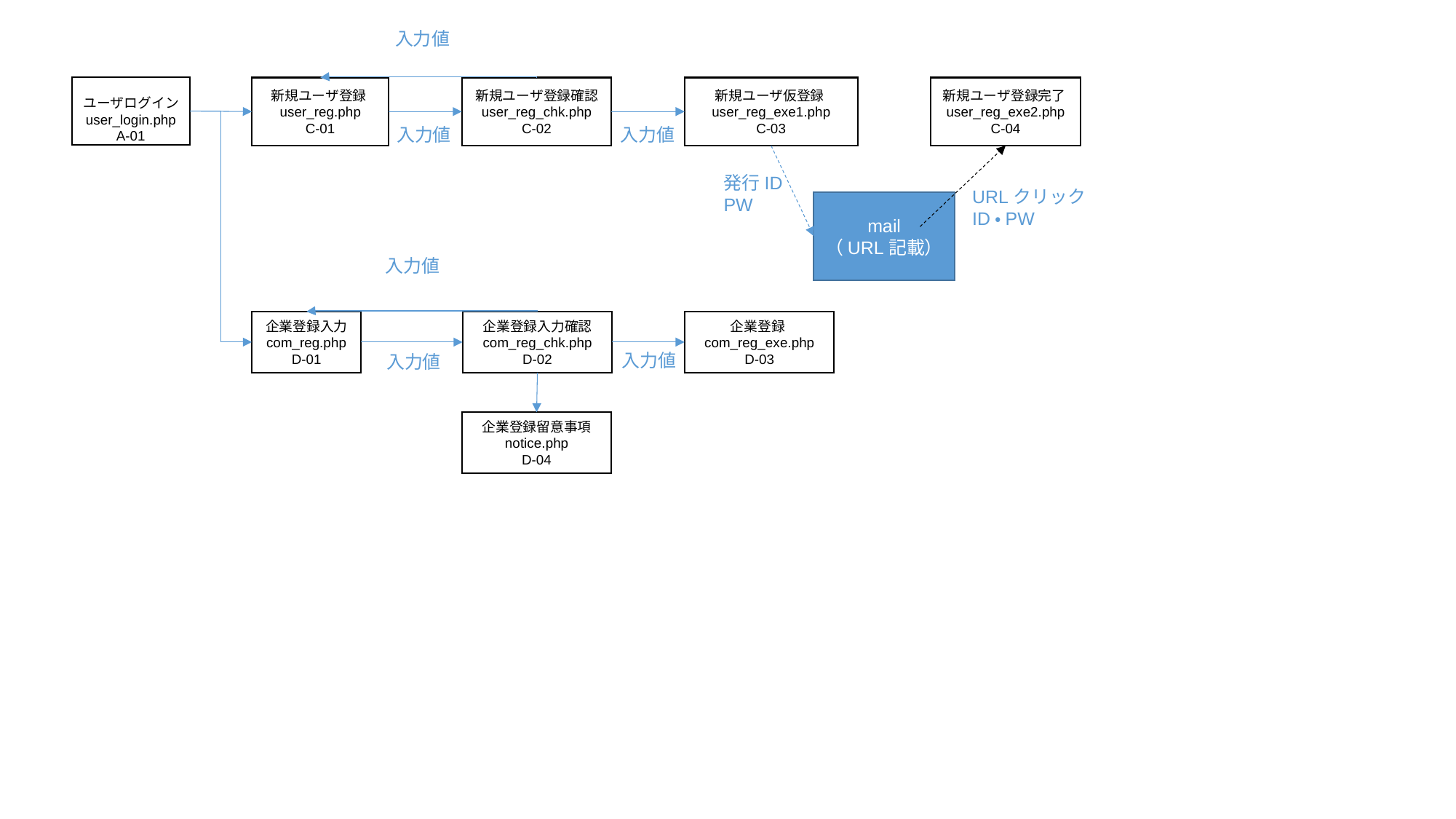

入力値

ユーザログイン
user_login.php
A-01
新規ユーザ登録user_reg.php
C-01
新規ユーザ登録確認
user_reg_chk.php
C-02
新規ユーザ仮登録user_reg_exe1.php
C-03
新規ユーザ登録完了user_reg_exe2.php
C-04
入力値
入力値
発行ID
PW
URLクリック
ID・PW
mail
（URL記載）
入力値
企業登録入力
com_reg.php
D-01
企業登録入力確認
com_reg_chk.php
D-02
企業登録com_reg_exe.php
D-03
入力値
入力値
企業登録留意事項
notice.php
D-04